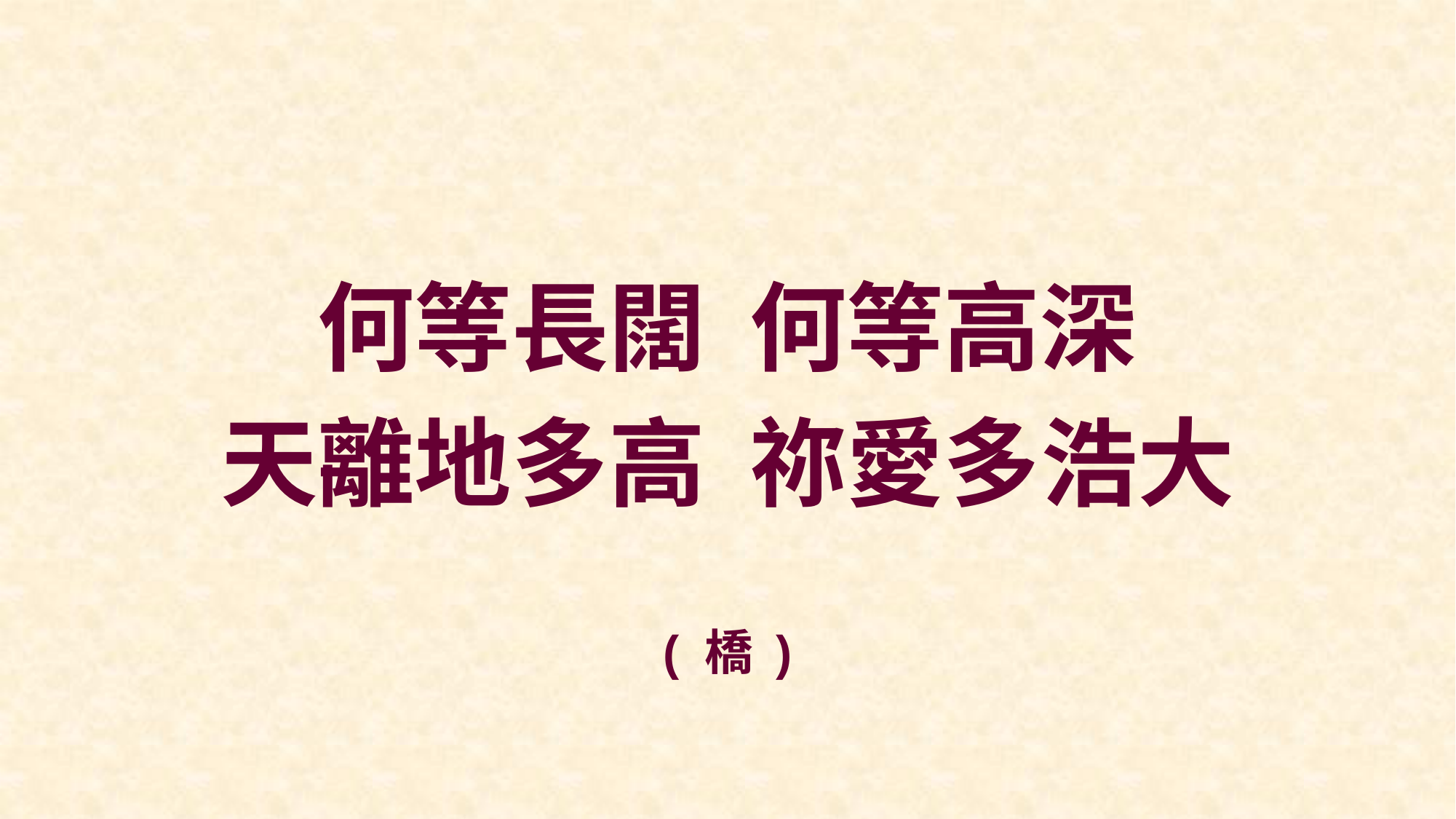

何等長闊  何等高深
天離地多高  祢愛多浩大
( 橋 )